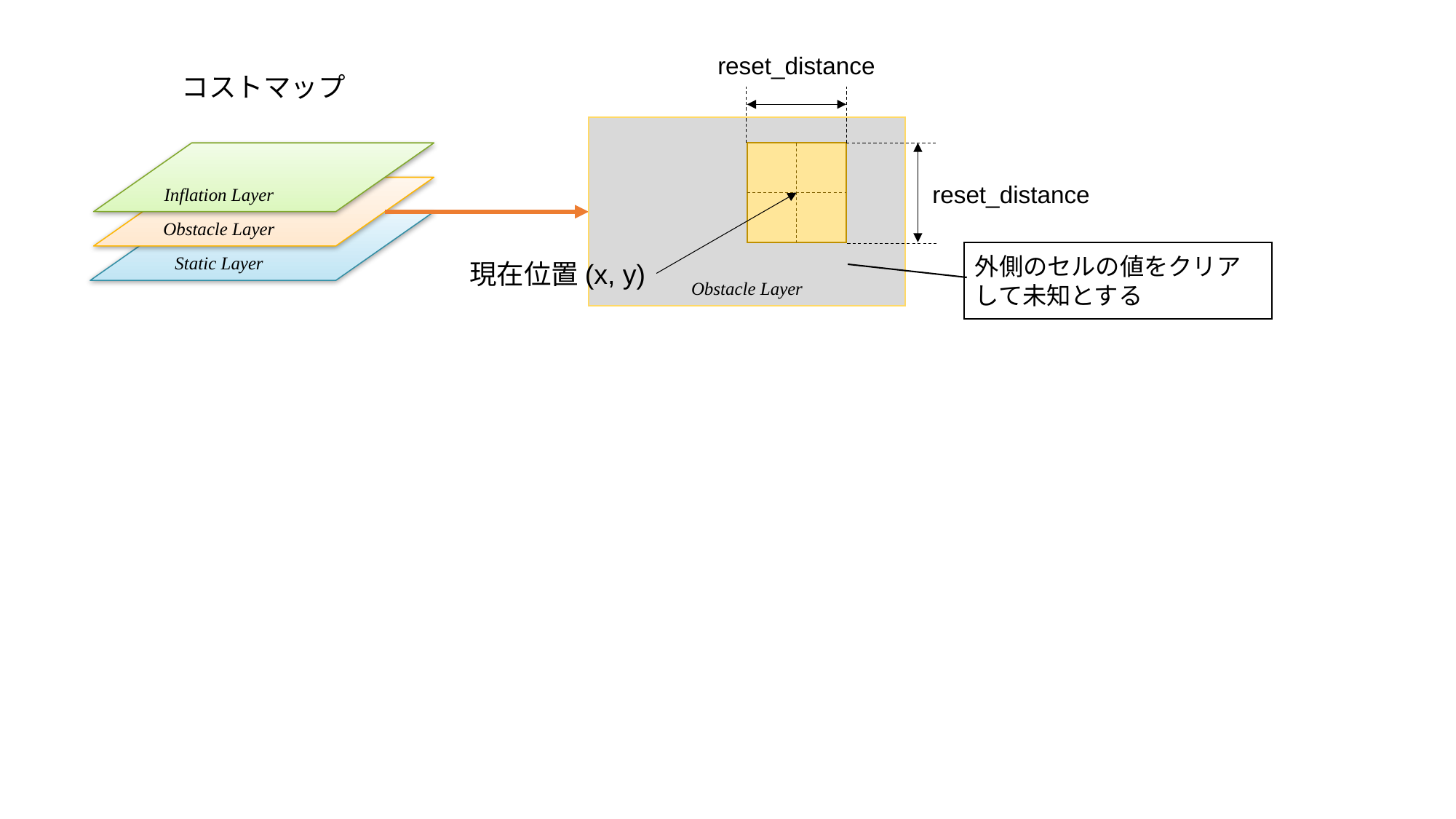

reset_distance
コストマップ

reset_distance

Inflation Layer

Obstacle Layer
外側のセルの値をクリアして未知とする
Static Layer
現在位置(x, y)
Obstacle Layer